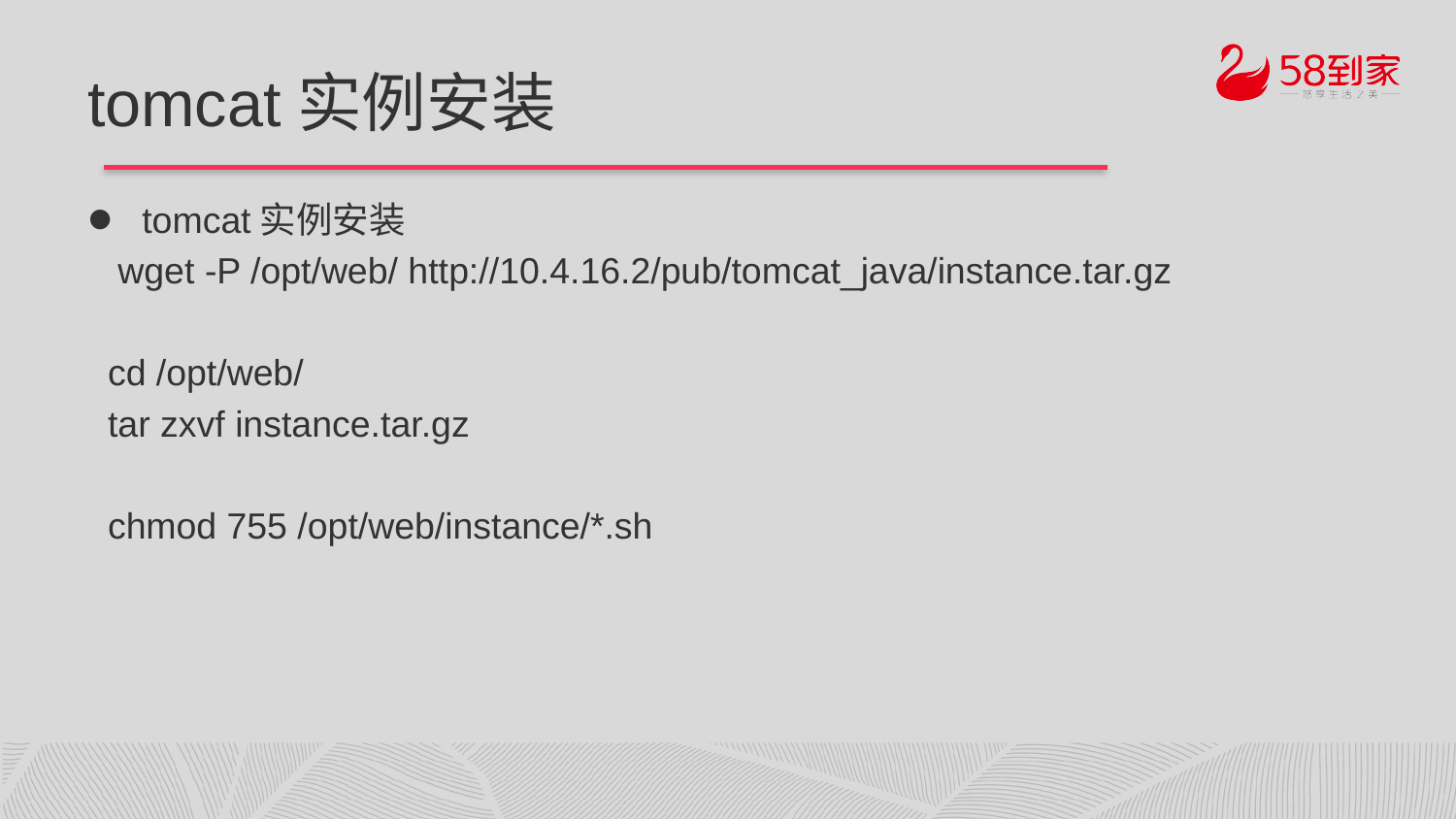

# tomcat实例安装
tomcat实例安装
   wget -P /opt/web/ http://10.4.16.2/pub/tomcat_java/instance.tar.gz

  cd /opt/web/
  tar zxvf instance.tar.gz

  chmod 755 /opt/web/instance/*.sh